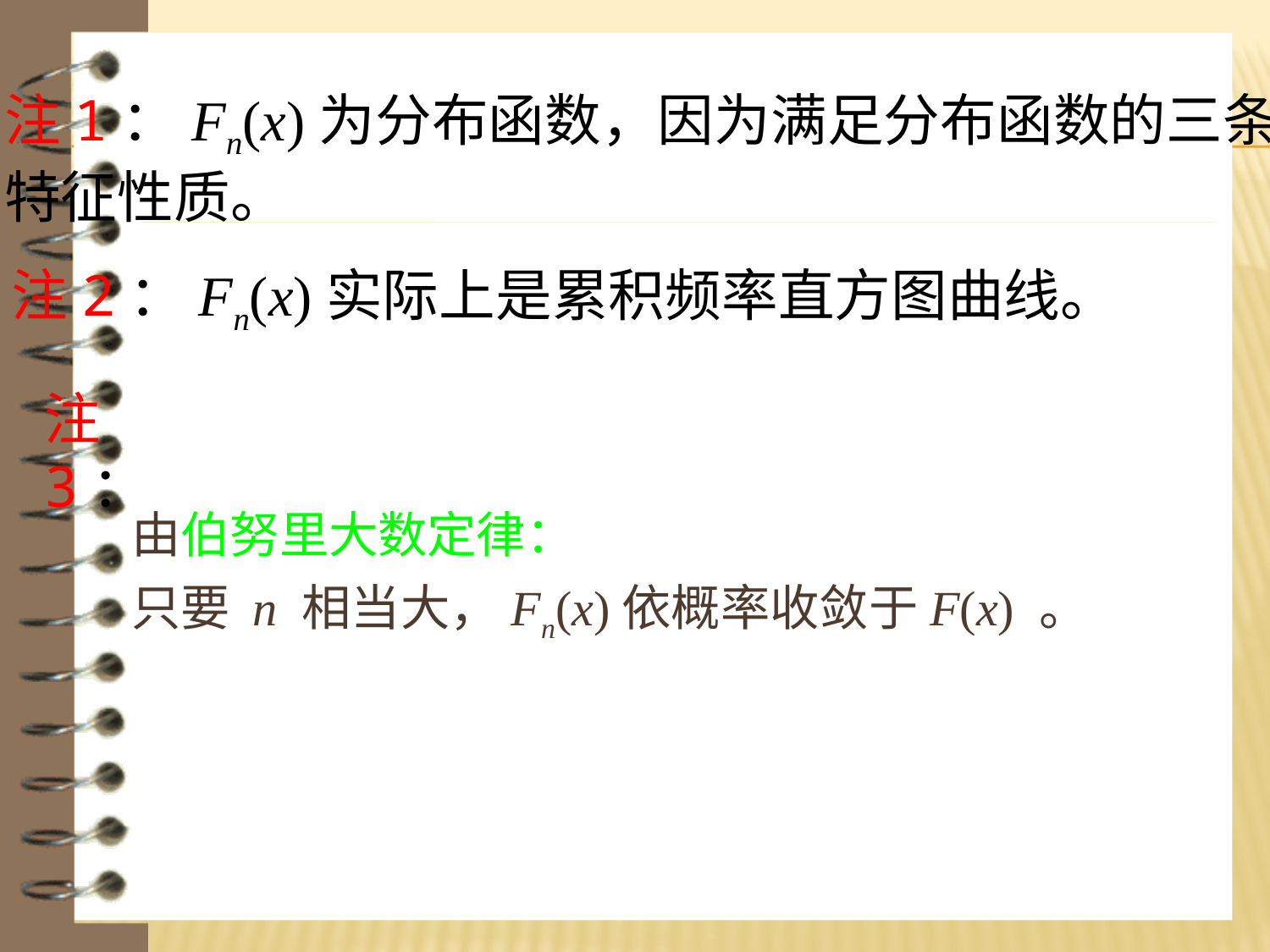

注1：Fn(x)为分布函数，因为满足分布函数的三条
特征性质。
注2：Fn(x)实际上是累积频率直方图曲线。
注3：
由伯努里大数定律：
只要 n 相当大，Fn(x)依概率收敛于F(x) 。